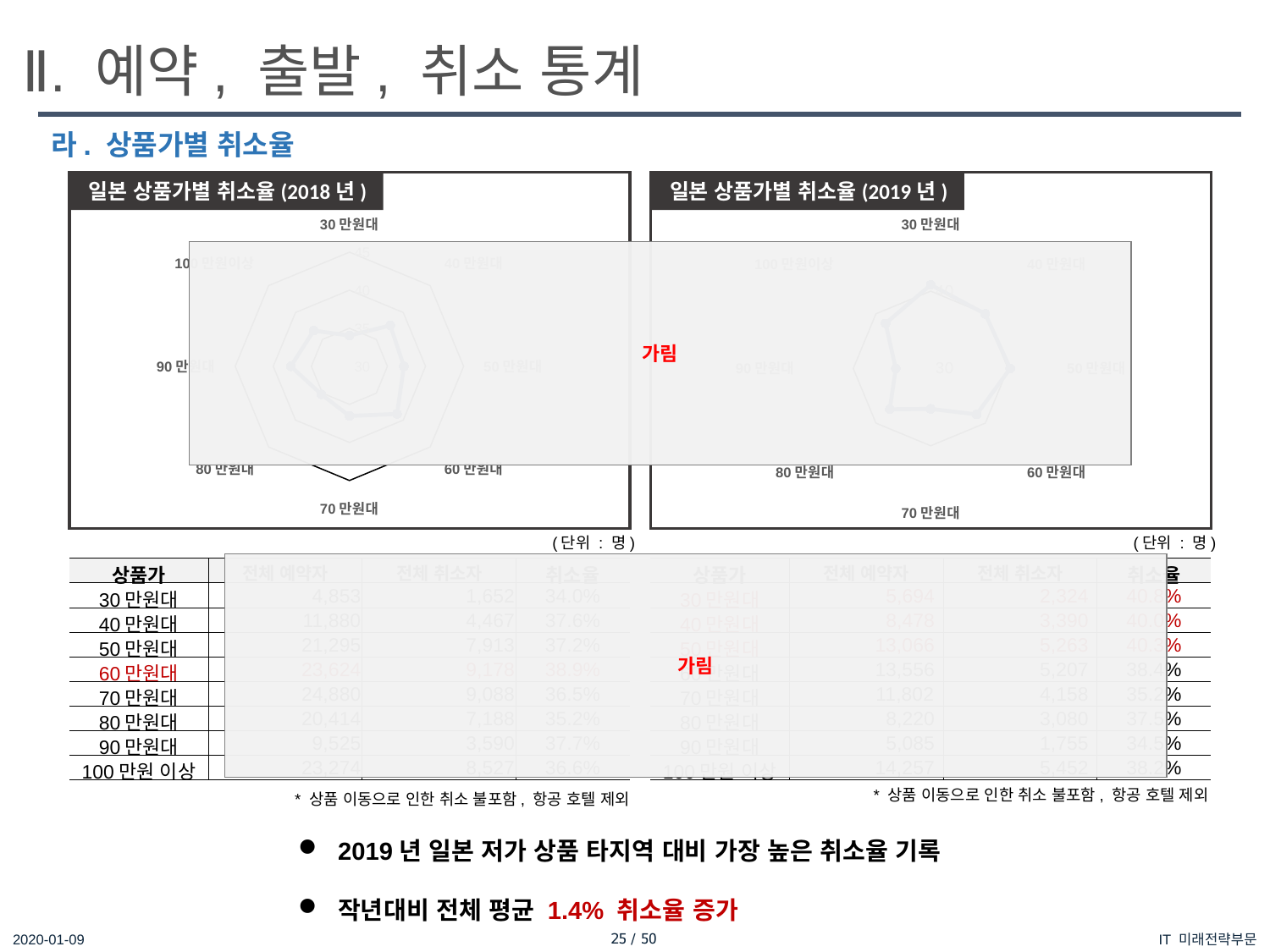

Ⅱ. 예약, 출발, 취소 통계
라. 상품가별 취소율
일본 상품가별 취소율(2018년)
일본 상품가별 취소율(2019년)

연도별 선행예약 추이(20대)
연도별 선행예약 추이(20대)

### Chart

| Category |  |
|---|---|
| 30만원대 | 34.04079950546 |
| 40만원대 | 37.60101010101 |
| 50만원대 | 37.15895750176 |
| 60만원대 | 38.85032170673 |
| 70만원대 | 36.52733118971 |
| 80만원대 | 35.21112961692 |
| 90만원대 | 37.69028871391 |
| 100만원이상 | 36.63744951447 |

### Chart

| Category |  |
|---|---|
| 30만원대 | 40.81489286968 |
| 40만원대 | 39.98584571832 |
| 50만원대 | 40.28011633246 |
| 60만원대 | 38.41103570374 |
| 70만원대 | 35.23131672597 |
| 80만원대 | 37.46958637469 |
| 90만원대 | 34.51327433628 |
| 100만원이상 | 38.24086413691 |
가림
(단위 : 명)
(단위 : 명)
가림
| 상품가 | 전체 예약자 | 전체 취소자 | 취소율 |
| --- | --- | --- | --- |
| 30만원대 | 4,853 | 1,652 | 34.0% |
| 40만원대 | 11,880 | 4,467 | 37.6% |
| 50만원대 | 21,295 | 7,913 | 37.2% |
| 60만원대 | 23,624 | 9,178 | 38.9% |
| 70만원대 | 24,880 | 9,088 | 36.5% |
| 80만원대 | 20,414 | 7,188 | 35.2% |
| 90만원대 | 9,525 | 3,590 | 37.7% |
| 100만원 이상 | 23,274 | 8,527 | 36.6% |
| 상품가 | 전체 예약자 | 전체 취소자 | 취소율 |
| --- | --- | --- | --- |
| 30만원대 | 5,694 | 2,324 | 40.8% |
| 40만원대 | 8,478 | 3,390 | 40.0% |
| 50만원대 | 13,066 | 5,263 | 40.3% |
| 60만원대 | 13,556 | 5,207 | 38.4% |
| 70만원대 | 11,802 | 4,158 | 35.2% |
| 80만원대 | 8,220 | 3,080 | 37.5% |
| 90만원대 | 5,085 | 1,755 | 34.5% |
| 100만원 이상 | 14,257 | 5,452 | 38.2% |
* 상품 이동으로 인한 취소 불포함, 항공 호텔 제외
* 상품 이동으로 인한 취소 불포함, 항공 호텔 제외
2019년 일본 저가 상품 타지역 대비 가장 높은 취소율 기록
작년대비 전체 평균 1.4% 취소율 증가
25 / 50
IT 미래전략부문
2020-01-09